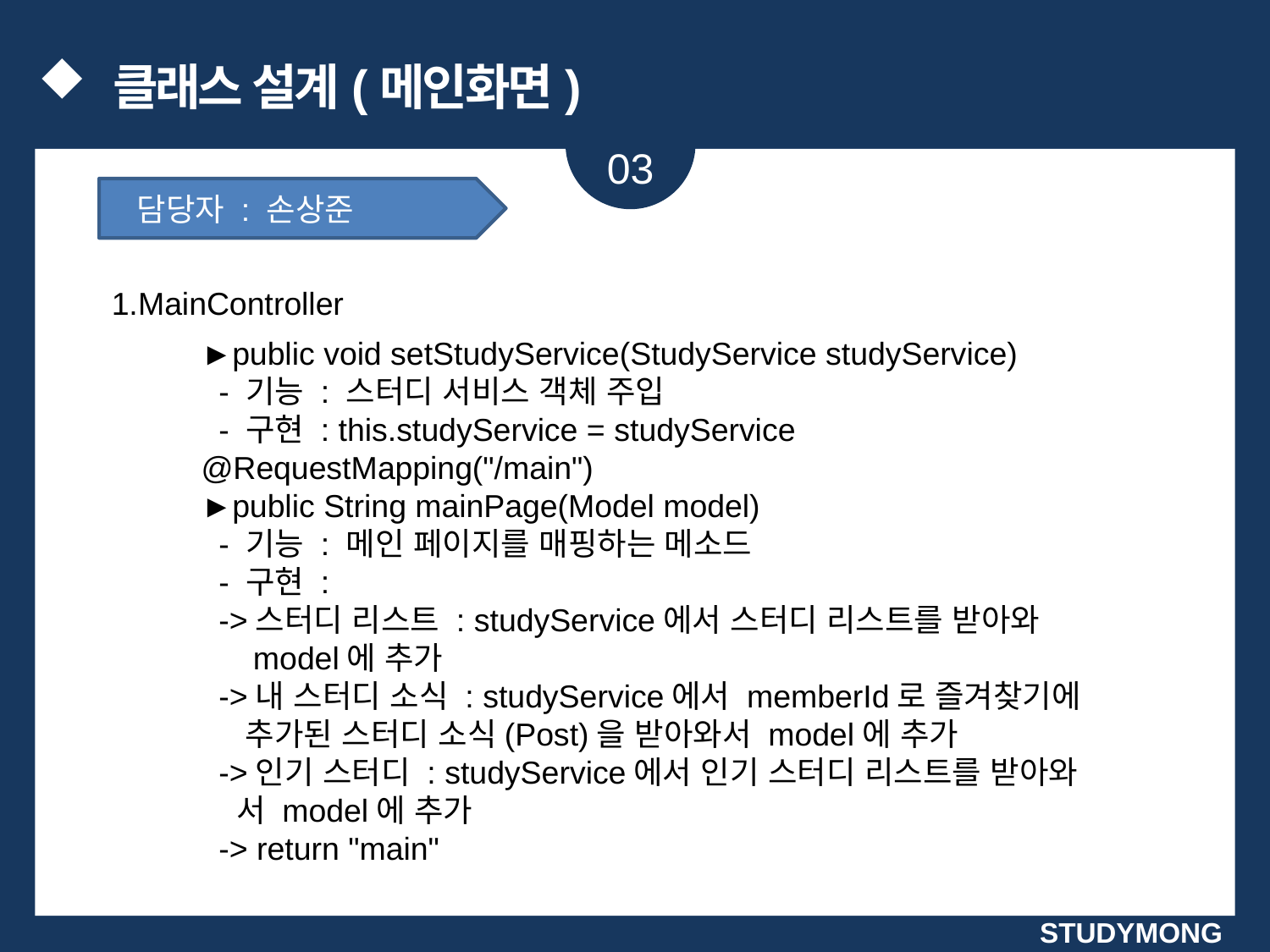

클래스 설계(메인화면)

03

  담당자 : 손상준
1.MainController
►public void setStudyService(StudyService studyService)
  - 기능 : 스터디 서비스 객체 주입
  - 구현 : this.studyService = studyService
@RequestMapping("/main")
►public String mainPage(Model model)
  - 기능 : 메인 페이지를 매핑하는 메소드
  - 구현 :
  ->스터디 리스트 : studyService에서 스터디 리스트를 받아와
     model에 추가
  ->내 스터디 소식 : studyService에서 memberId로 즐겨찾기에
     추가된 스터디 소식(Post)을 받아와서 model에 추가
  ->인기 스터디 : studyService에서 인기 스터디 리스트를 받아와
    서 model에 추가
  -> return "main"

STUDYMONG